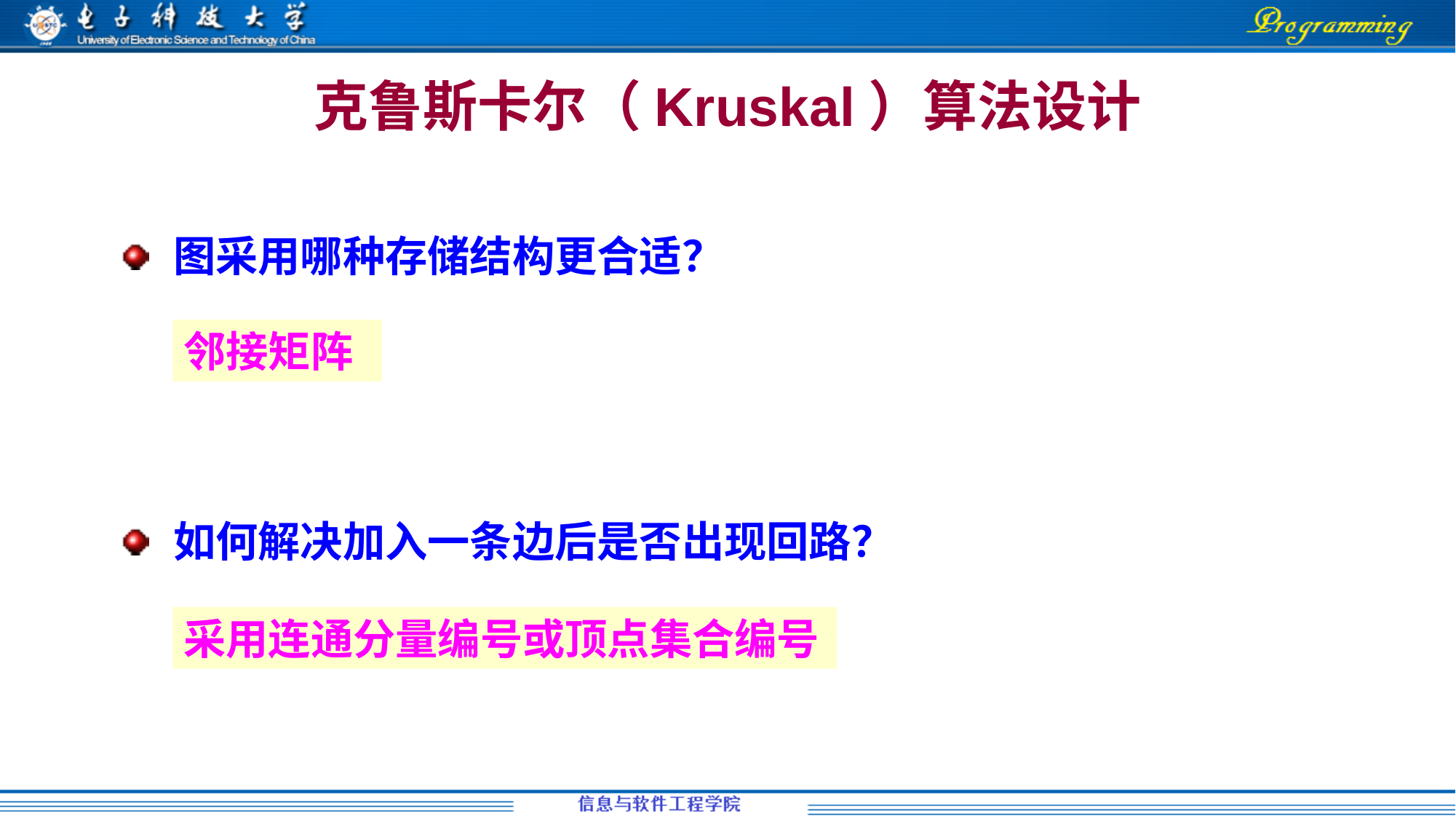

# 克鲁斯卡尔（Kruskal）算法设计
图采用哪种存储结构更合适？
邻接矩阵
如何解决加入一条边后是否出现回路？
采用连通分量编号或顶点集合编号